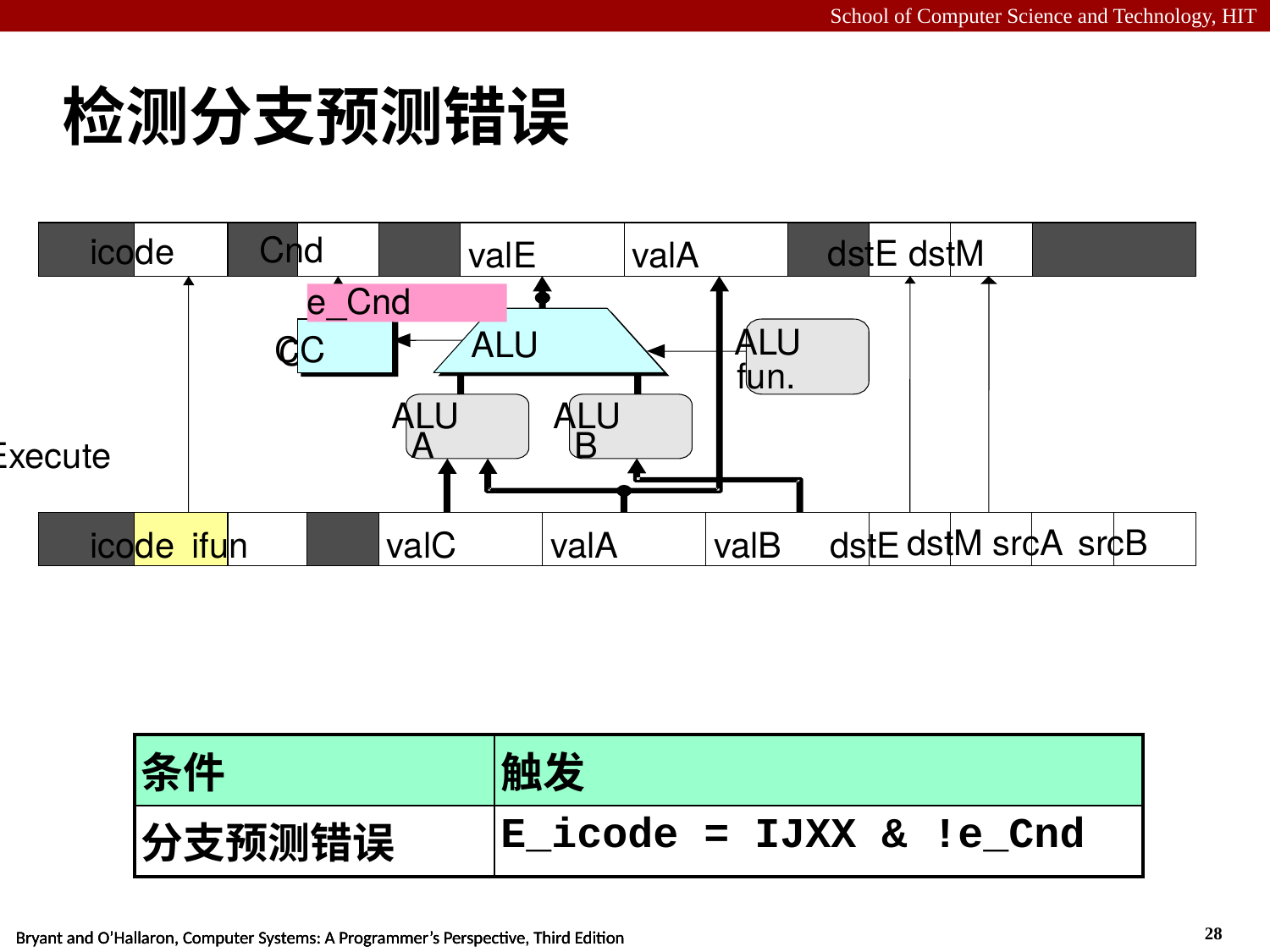

# 检测分支预测错误

Cnd
icode
M
dstE
dstM
valE
valA

e_Cnd

ALU
ALU
ALU
CC

CC

fun.

ALU
ALU
A
B
Execute

E
dstM
srcA
srcB
icode
ifun
valC
valA
valB
dstE
| 条件 | 触发 |
| --- | --- |
| 分支预测错误 | E\_icode = IJXX & !e\_Cnd |